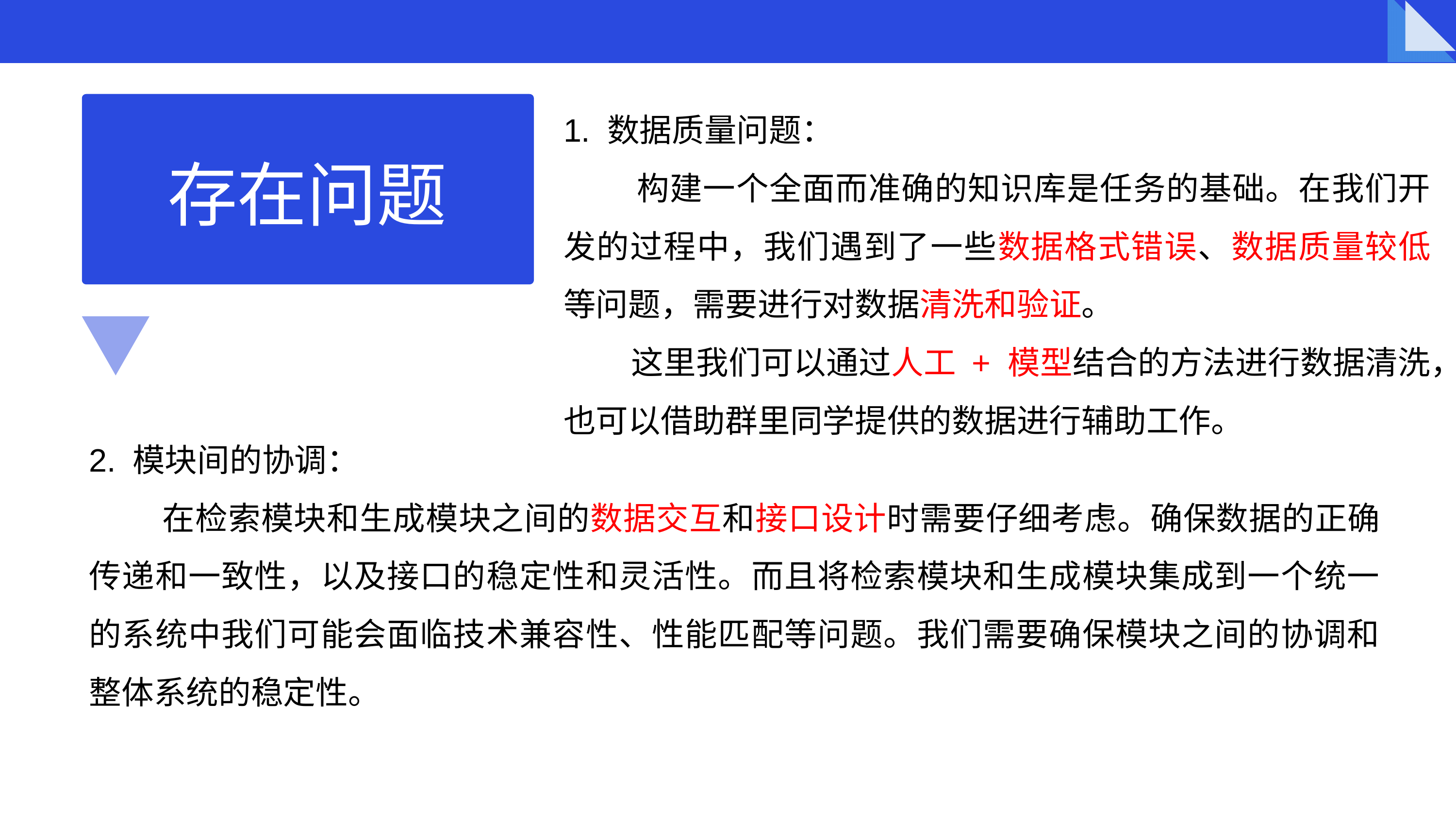

1. 数据质量问题：
	构建一个全面而准确的知识库是任务的基础。在我们开发的过程中，我们遇到了一些数据格式错误、数据质量较低等问题，需要进行对数据清洗和验证。
        这里我们可以通过人工 + 模型结合的方法进行数据清洗，也可以借助群里同学提供的数据进行辅助工作。

存在问题

2. 模块间的协调：
	在检索模块和生成模块之间的数据交互和接口设计时需要仔细考虑。确保数据的正确传递和一致性，以及接口的稳定性和灵活性。而且将检索模块和生成模块集成到一个统一的系统中我们可能会面临技术兼容性、性能匹配等问题。我们需要确保模块之间的协调和整体系统的稳定性。